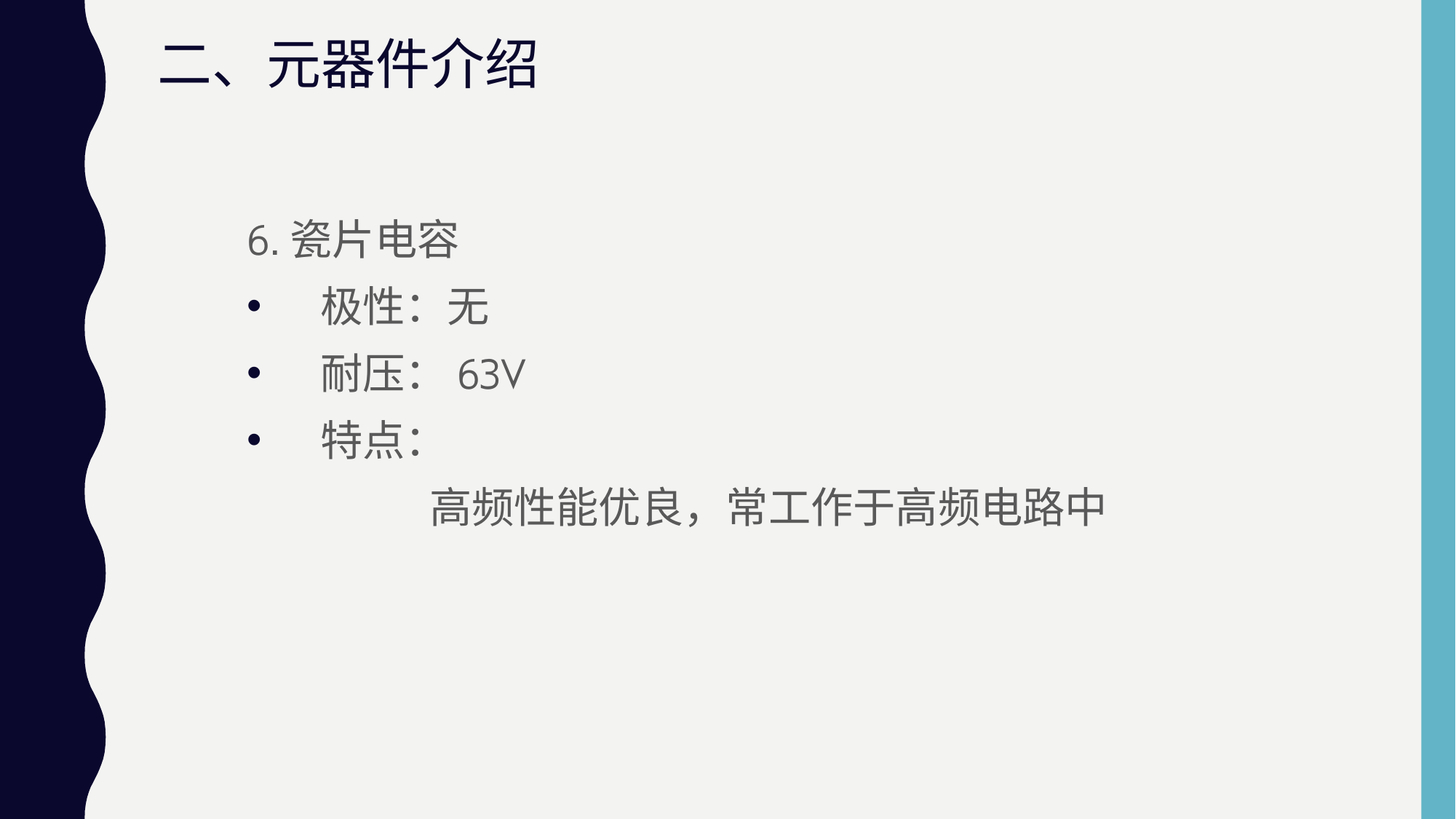

二、元器件介绍

6.瓷片电容
极性：无
耐压：63V
特点：
		高频性能优良，常工作于高频电路中